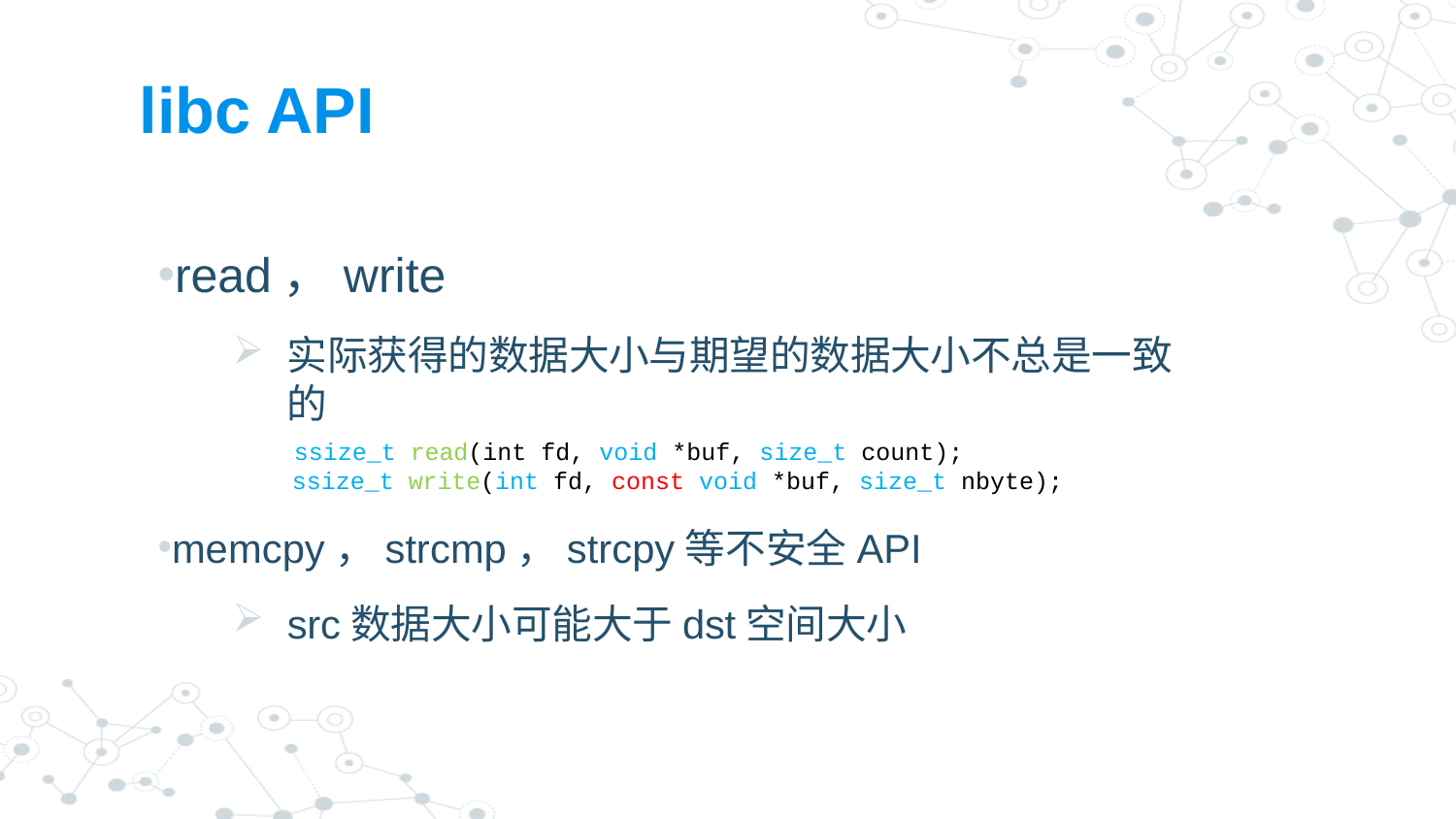

# libc API
read，write
实际获得的数据大小与期望的数据大小不总是一致的

memcpy，strcmp，strcpy等不安全API
src数据大小可能大于dst空间大小
ssize_t read(int fd, void *buf, size_t count);
ssize_t write(int fd, const void *buf, size_t nbyte);